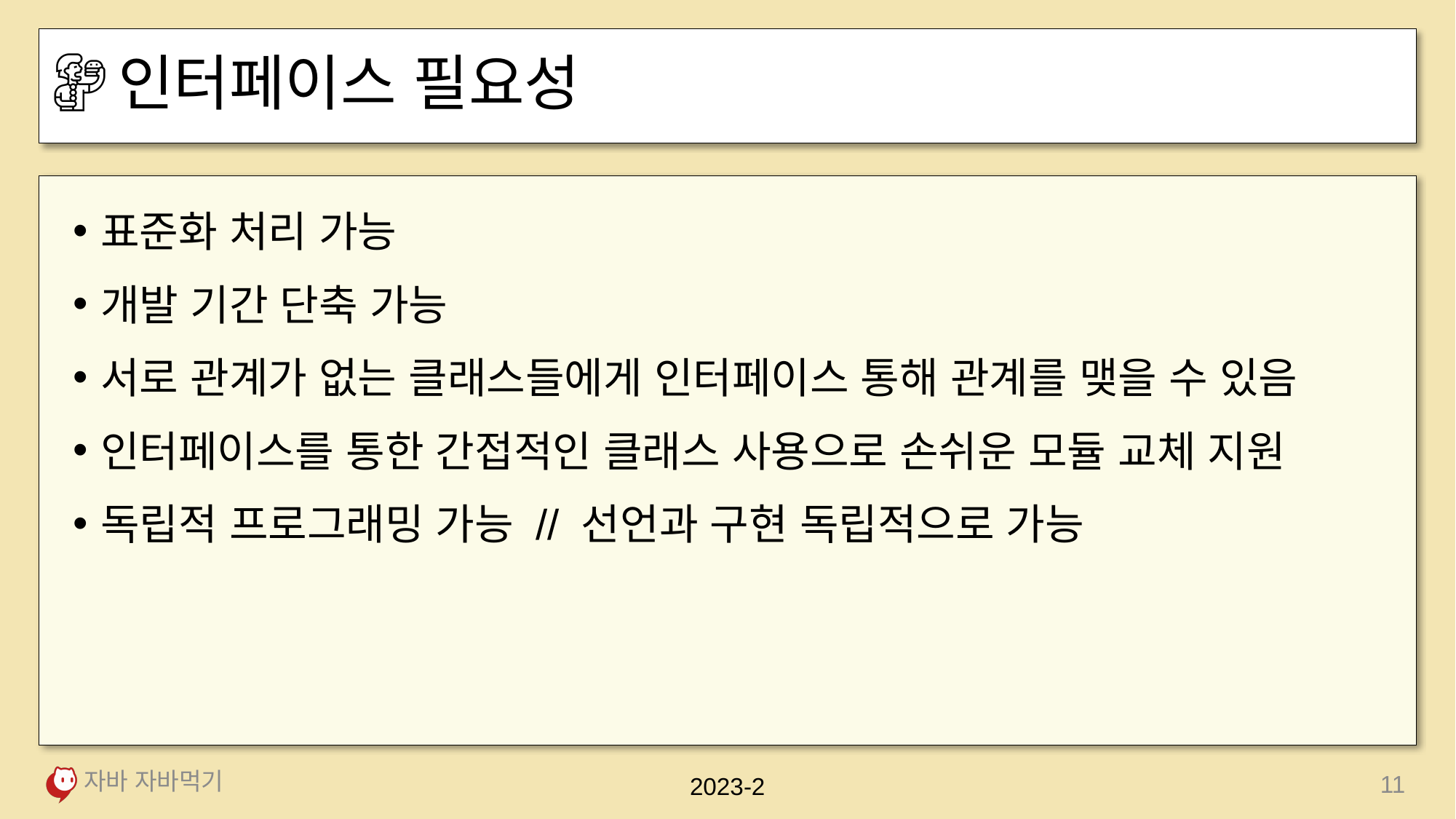

# 인터페이스 필요성
표준화 처리 가능
개발 기간 단축 가능
서로 관계가 없는 클래스들에게 인터페이스 통해 관계를 맺을 수 있음
인터페이스를 통한 간접적인 클래스 사용으로 손쉬운 모듈 교체 지원
독립적 프로그래밍 가능 // 선언과 구현 독립적으로 가능
자바 자바먹기
11